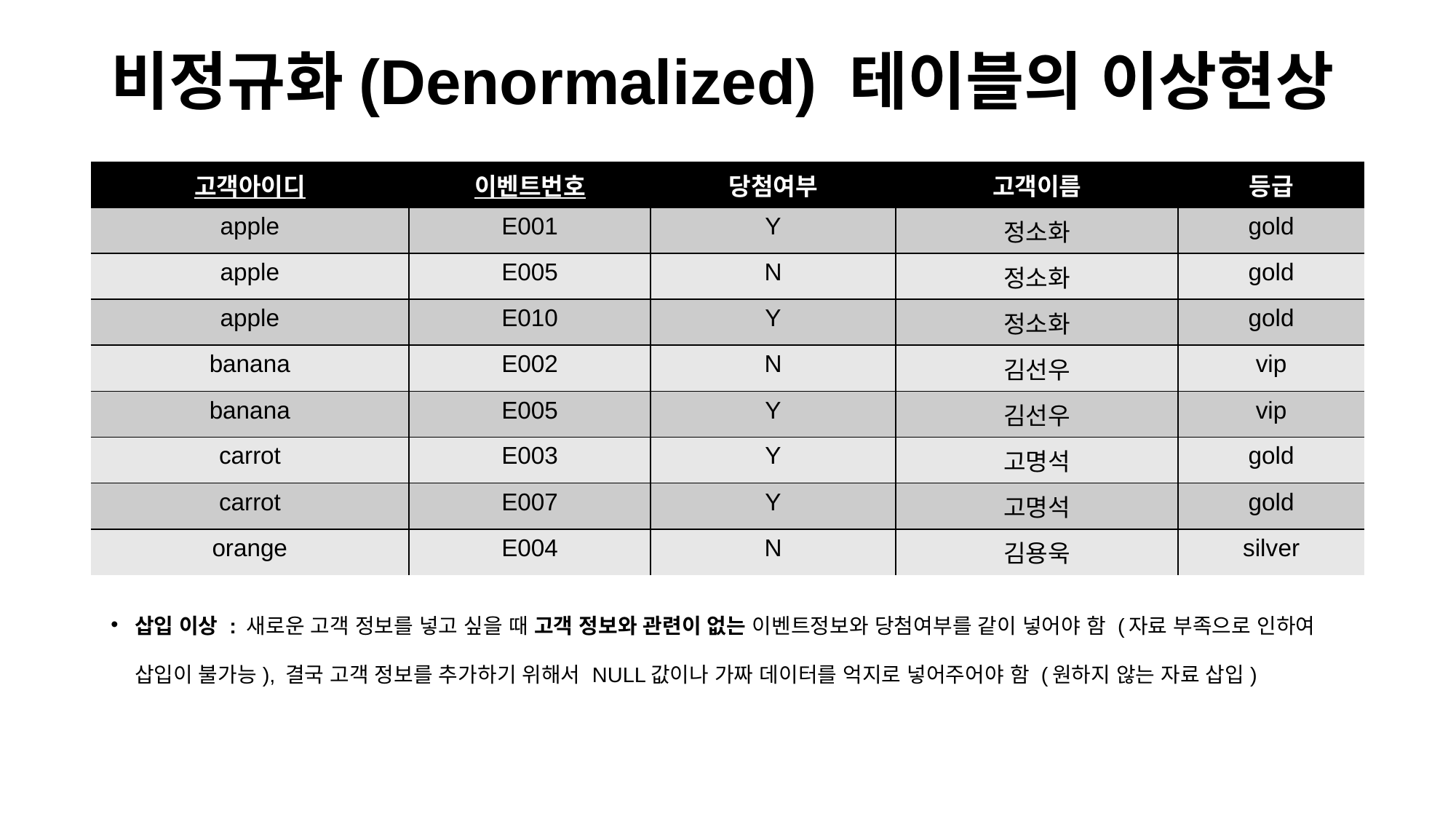

# 비정규화(Denormalized) 테이블의 이상현상
| 고객아이디 | 이벤트번호 | 당첨여부 | 고객이름 | 등급 |
| --- | --- | --- | --- | --- |
| apple | E001 | Y | 정소화 | gold |
| apple | E005 | N | 정소화 | gold |
| apple | E010 | Y | 정소화 | gold |
| banana | E002 | N | 김선우 | vip |
| banana | E005 | Y | 김선우 | vip |
| carrot | E003 | Y | 고명석 | gold |
| carrot | E007 | Y | 고명석 | gold |
| orange | E004 | N | 김용욱 | silver |
삽입 이상 : 새로운 고객 정보를 넣고 싶을 때 고객 정보와 관련이 없는 이벤트정보와 당첨여부를 같이 넣어야 함 (자료 부족으로 인하여 삽입이 불가능), 결국 고객 정보를 추가하기 위해서 NULL값이나 가짜 데이터를 억지로 넣어주어야 함 (원하지 않는 자료 삽입)